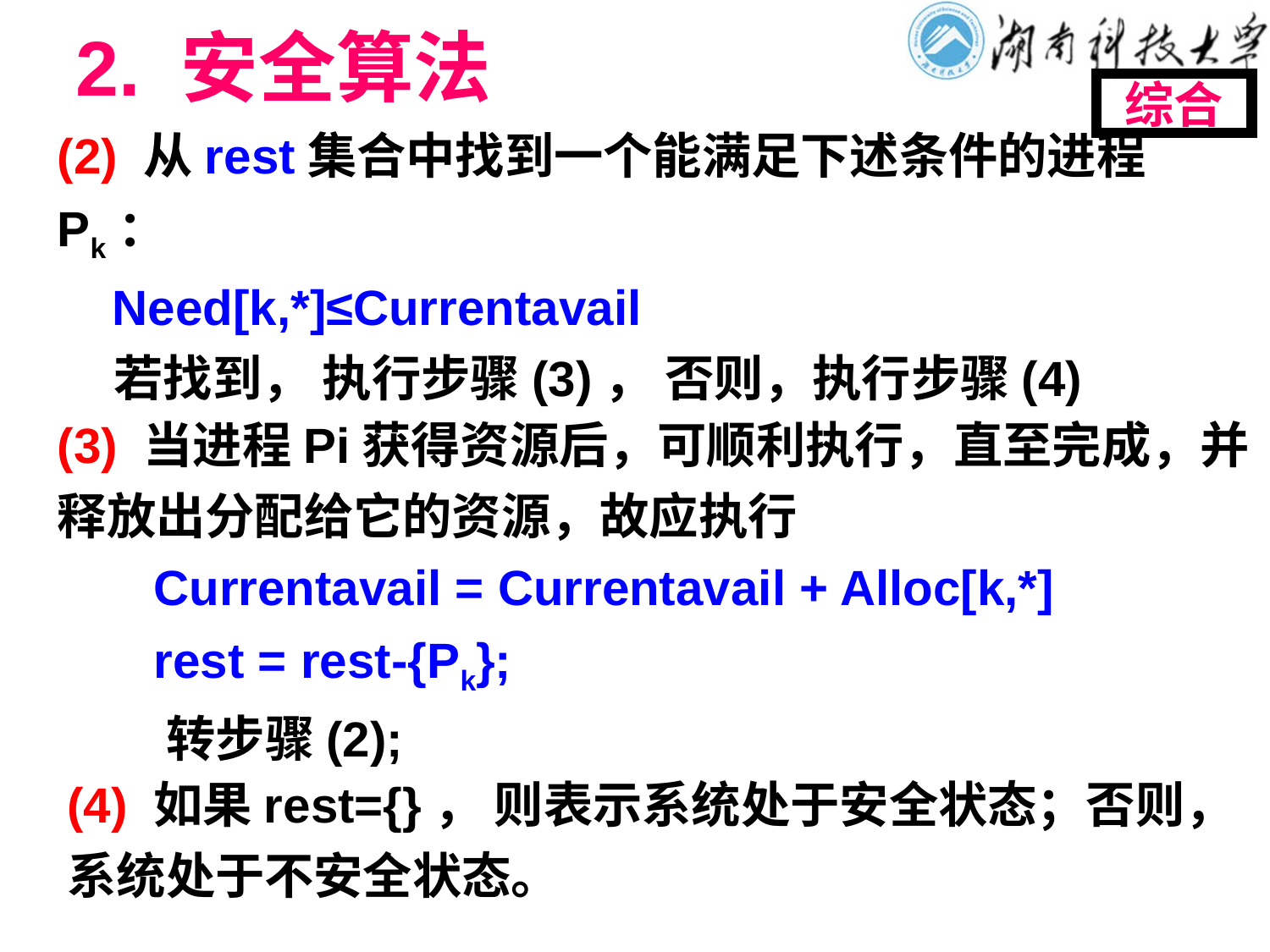

# 2. 安全算法
综合
(2) 从rest集合中找到一个能满足下述条件的进程Pk：
    Need[k,*]≤Currentavail
    若找到， 执行步骤(3)， 否则，执行步骤(4)

(3) 当进程Pi获得资源后，可顺利执行，直至完成，并释放出分配给它的资源，故应执行
       Currentavail = Currentavail + Alloc[k,*]
       rest = rest-{Pk};
   转步骤(2);
(4) 如果rest={}， 则表示系统处于安全状态；否则，系统处于不安全状态。